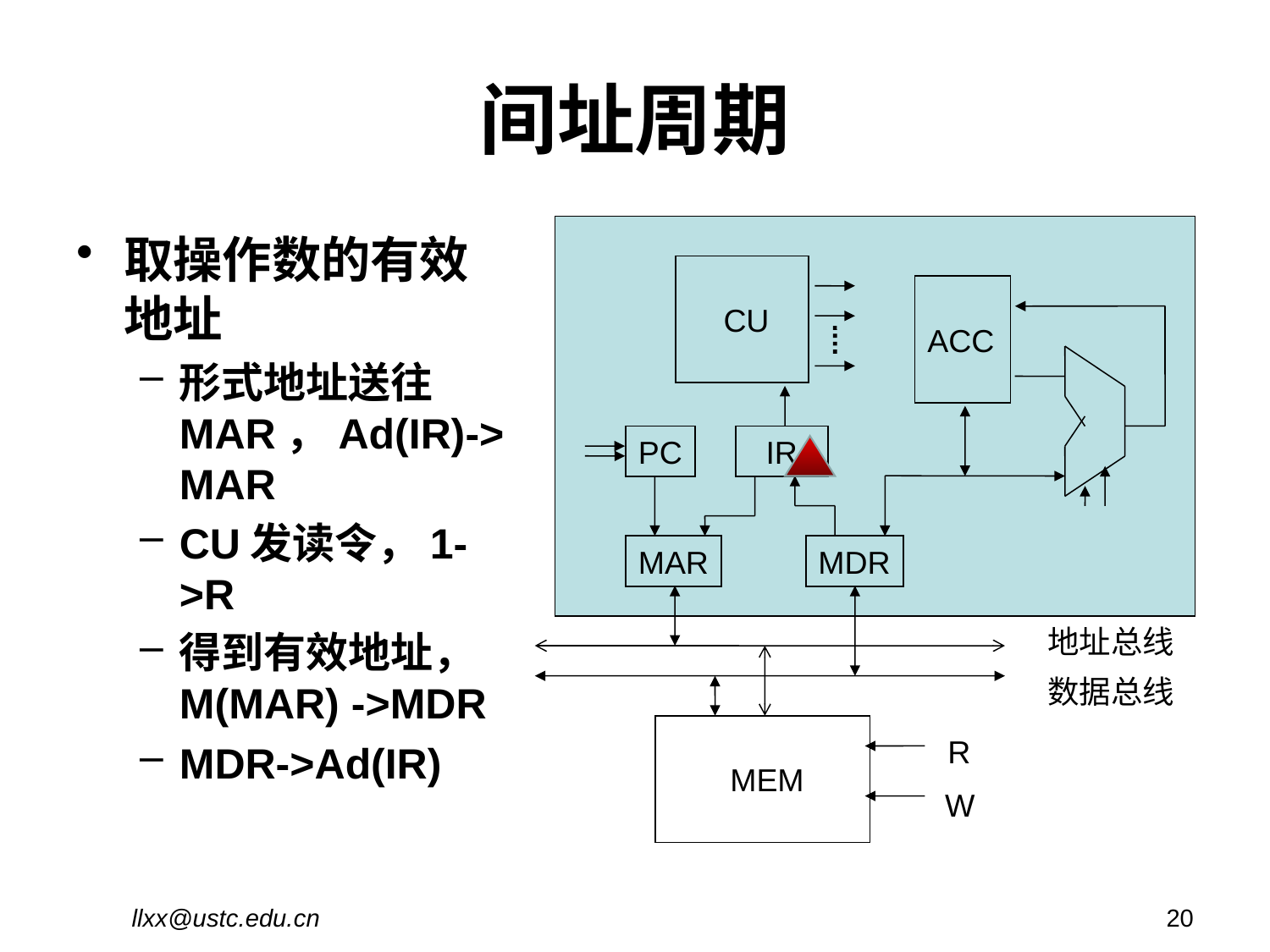

# 间址周期

    CU

ACC

PC
  IR

MAR
MDR

地址总线

数据总线

       MEM

R

W

取操作数的有效地址
形式地址送往MAR，Ad(IR)-> MAR
CU发读令，1->R
得到有效地址，M(MAR) ->MDR
MDR->Ad(IR)

llxx@ustc.edu.cn
20